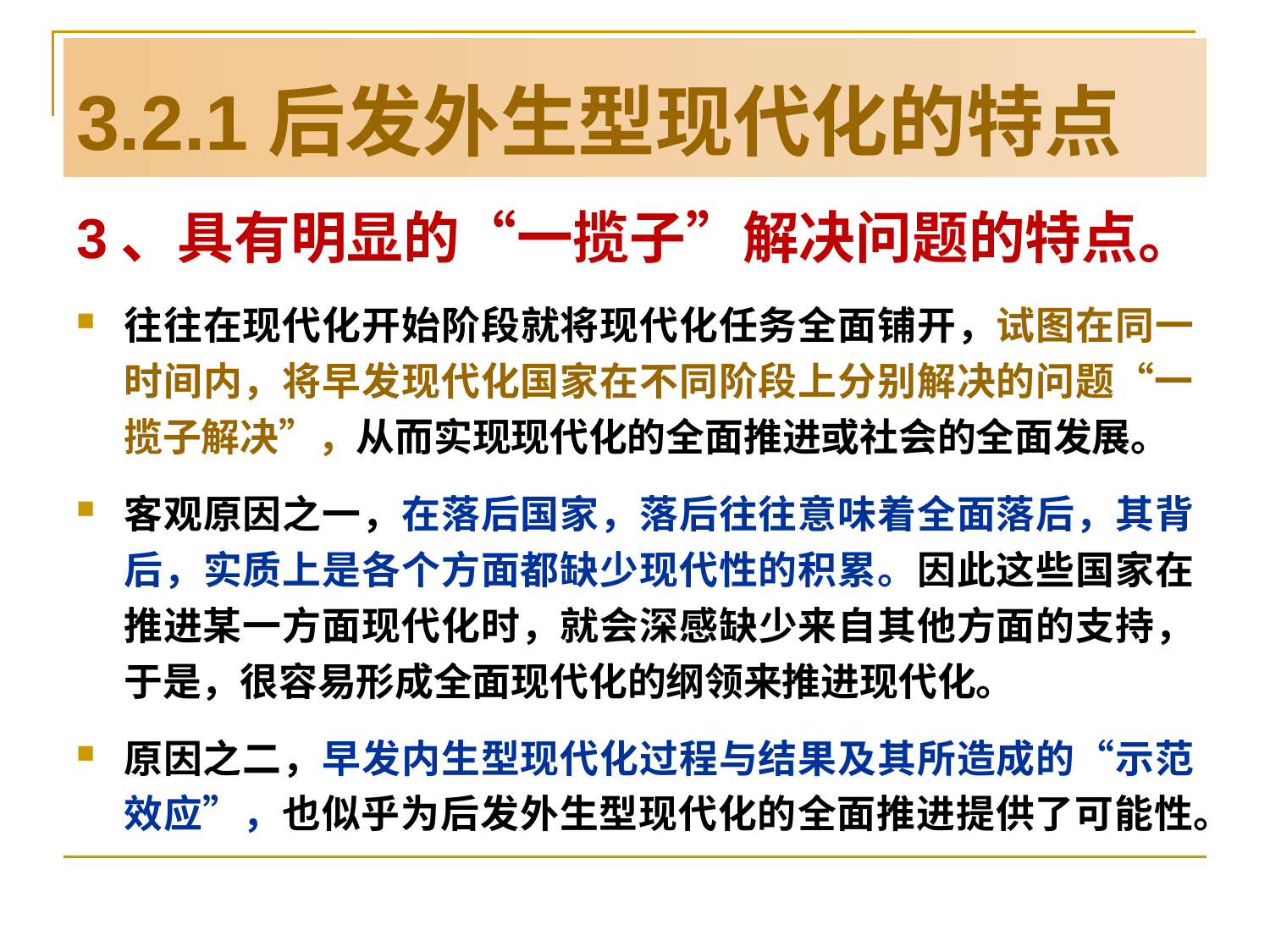

# 3.2.1后发外生型现代化的特点
3、具有明显的“一揽子”解决问题的特点。
往往在现代化开始阶段就将现代化任务全面铺开，试图在同一时间内，将早发现代化国家在不同阶段上分别解决的问题“一揽子解决”，从而实现现代化的全面推进或社会的全面发展。
客观原因之一，在落后国家，落后往往意味着全面落后，其背后，实质上是各个方面都缺少现代性的积累。因此这些国家在推进某一方面现代化时，就会深感缺少来自其他方面的支持，于是，很容易形成全面现代化的纲领来推进现代化。
原因之二，早发内生型现代化过程与结果及其所造成的“示范效应”，也似乎为后发外生型现代化的全面推进提供了可能性。
42